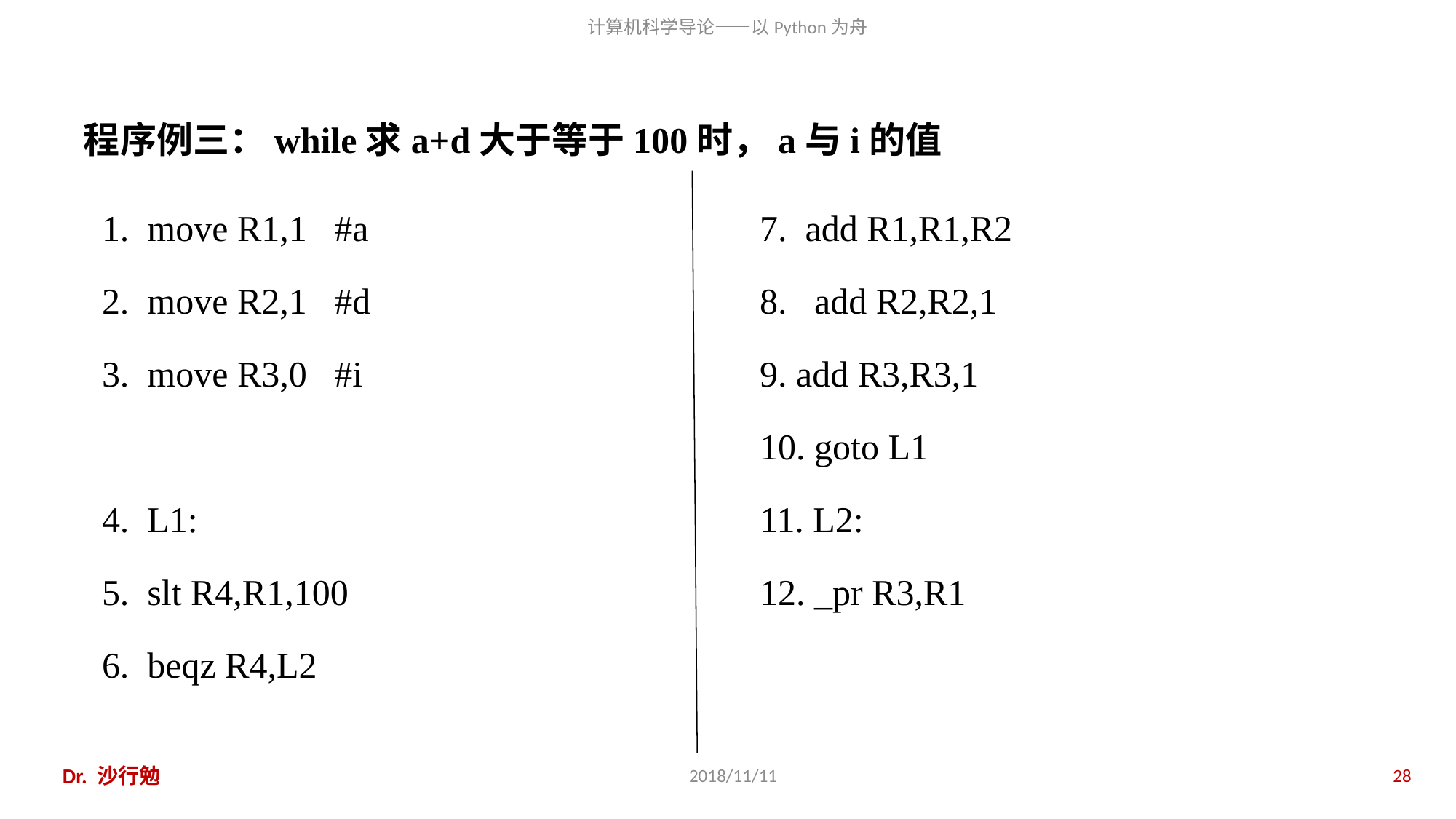

程序例三：while求a+d大于等于100时，a与i的值
1.  move R1,1   #a
2.  move R2,1   #d
3.  move R3,0   #i

4.  L1:
5.  slt R4,R1,100
6.  beqz R4,L2
7.  add R1,R1,R2
8.   add R2,R2,1
9. add R3,R3,1
10. goto L1
11. L2:
12. _pr R3,R1

Dr. 沙行勉
2018/11/11
28